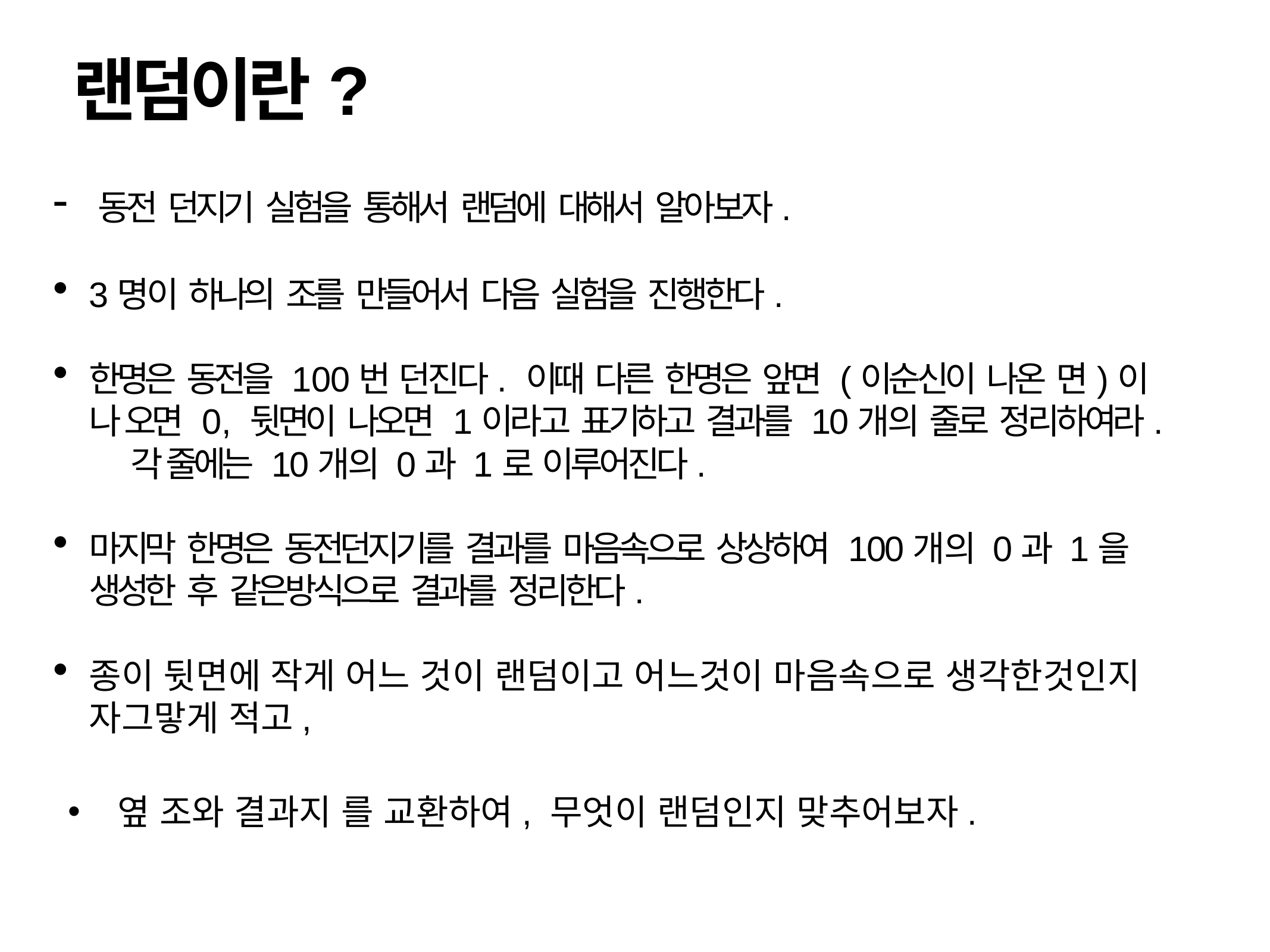

# 랜덤이란?
동전 던지기 실험을 통해서 랜덤에 대해서 알아보자.

3명이 하나의 조를 만들어서 다음 실험을 진행한다.

한명은 동전을 100번 던진다. 이때 다른 한명은 앞면 (이순신이 나온 면)이 나 오면 0, 뒷면이 나오면 1이라고 표기하고 결과를 10개의 줄로 정리하여라.	각 줄에는 10개의 0과 1로 이루어진다.

마지막 한명은 동전던지기를 결과를 마음속으로 상상하여   100개의 0과 1을 생성한 후    같은방식으로 결과를 정리한다.

종이 뒷면에 작게 어느 것이 랜덤이고 어느것이 마음속으로 생각한것인지 자그맣게 적고,

  옆 조와 결과지 를 교환하여, 무엇이 랜덤인지 맞추어보자.